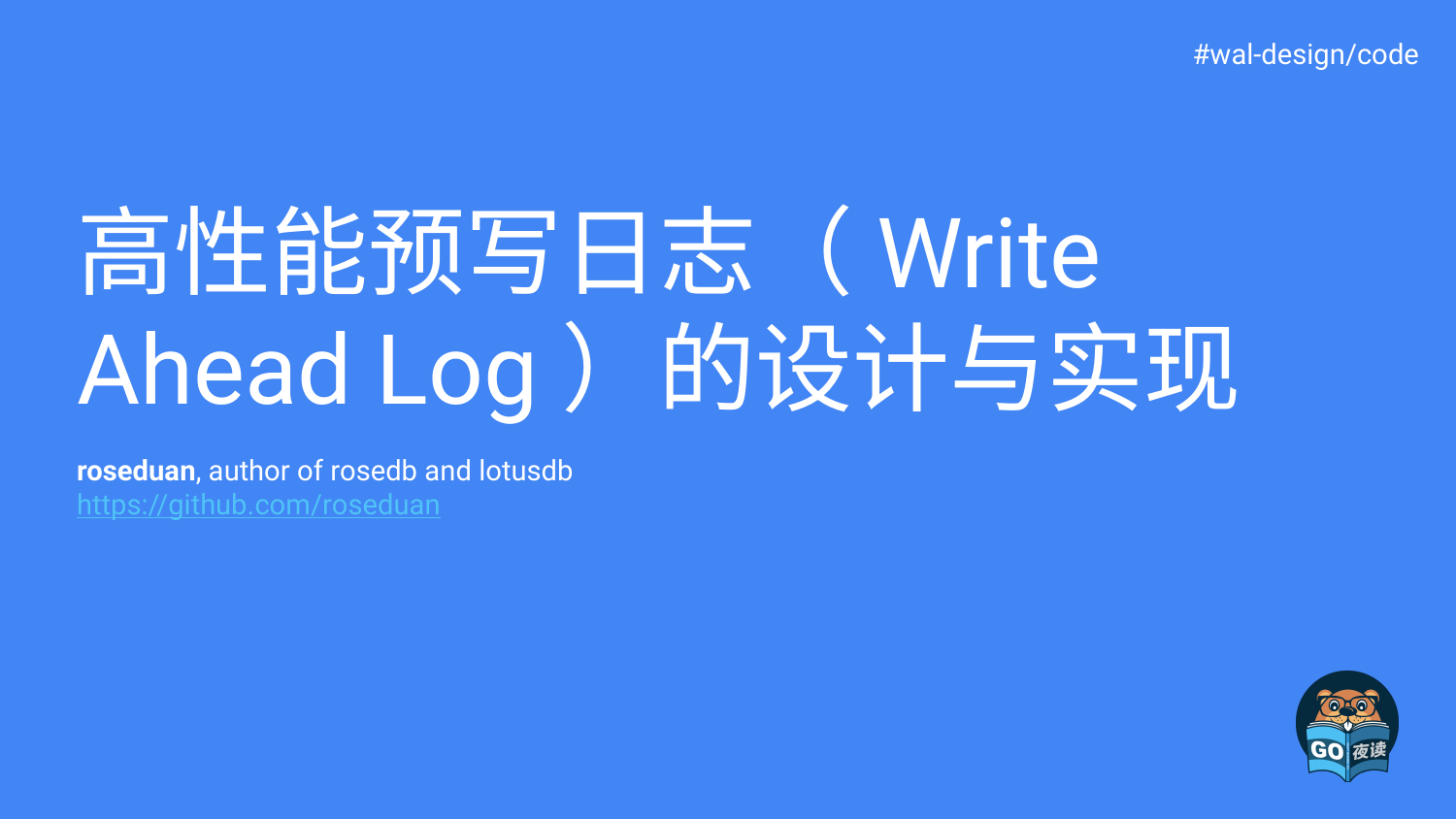

#wal-design/code
# 高性能预写日志（Write Ahead Log）的设计与实现
roseduan, author of rosedb and lotusdb
https://github.com/roseduan